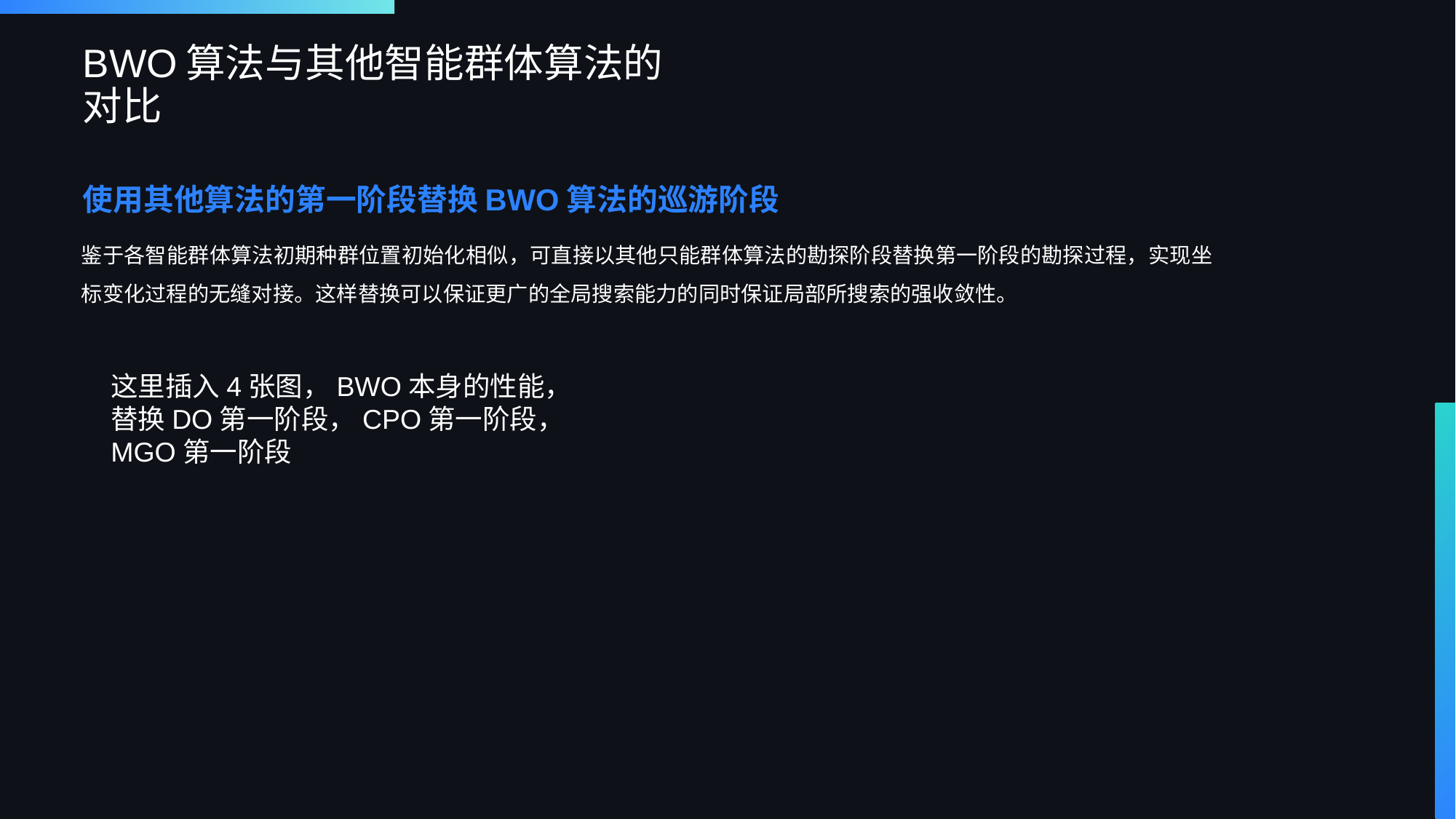

# BWO算法与其他智能群体算法的对比
使用其他算法的第一阶段替换BWO算法的巡游阶段
鉴于各智能群体算法初期种群位置初始化相似，可直接以其他只能群体算法的勘探阶段替换第一阶段的勘探过程，实现坐标变化过程的无缝对接。这样替换可以保证更广的全局搜索能力的同时保证局部所搜索的强收敛性。
这里插入4张图，BWO本身的性能，替换DO第一阶段，CPO第一阶段，MGO第一阶段